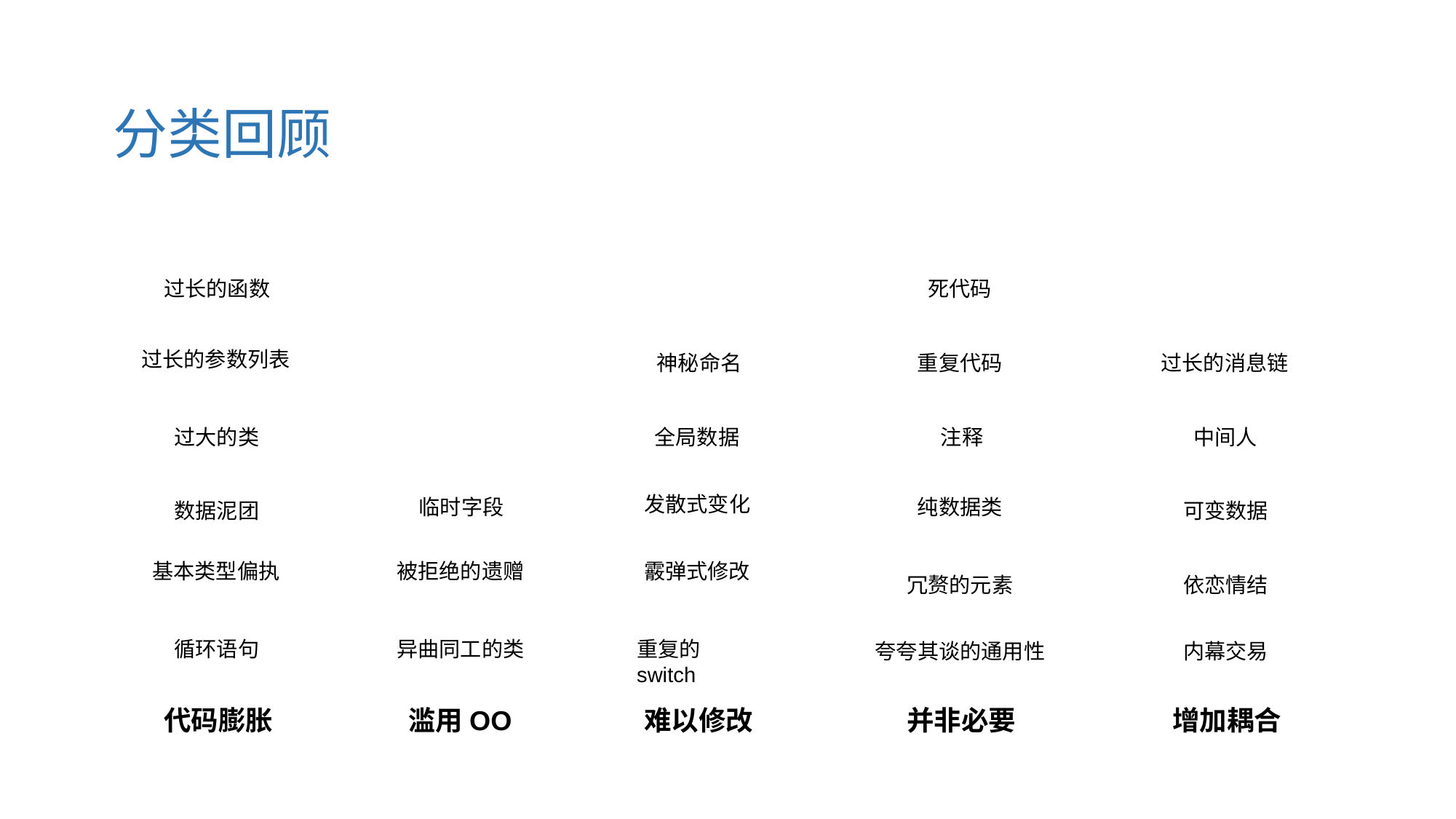

分类回顾
过长的函数
死代码
过长的参数列表
重复代码
过长的消息链
神秘命名
中间人
注释
过大的类
全局数据
发散式变化
纯数据类
临时字段
数据泥团
可变数据
基本类型偏执
霰弹式修改
被拒绝的遗赠
依恋情结
冗赘的元素
循环语句
异曲同工的类
重复的switch
夸夸其谈的通用性
内幕交易
代码膨胀
滥用OO
难以修改
并非必要
增加耦合